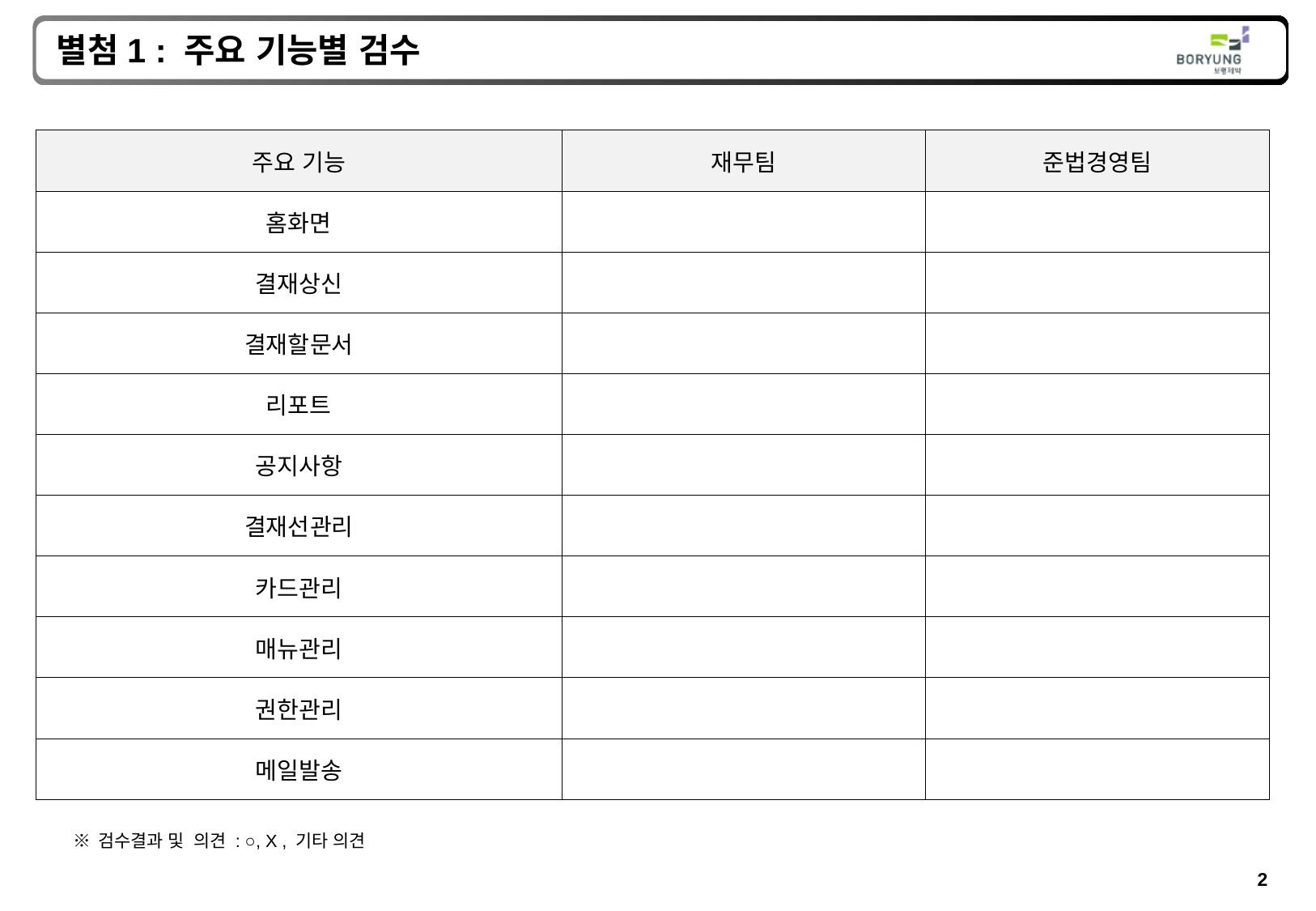

# 별첨1 : 주요 기능별 검수
| 주요 기능 | 재무팀 | 준법경영팀 |
| --- | --- | --- |
| 홈화면 |  |  |
| 결재상신 |  |  |
| 결재할문서 |  |  |
| 리포트 |  |  |
| 공지사항 |  |  |
| 결재선관리 |  |  |
| 카드관리 |  |  |
| 매뉴관리 |  |  |
| 권한관리 |  |  |
| 메일발송 |  |  |
※ 검수결과 및  의견 : ○, X , 기타 의견
2